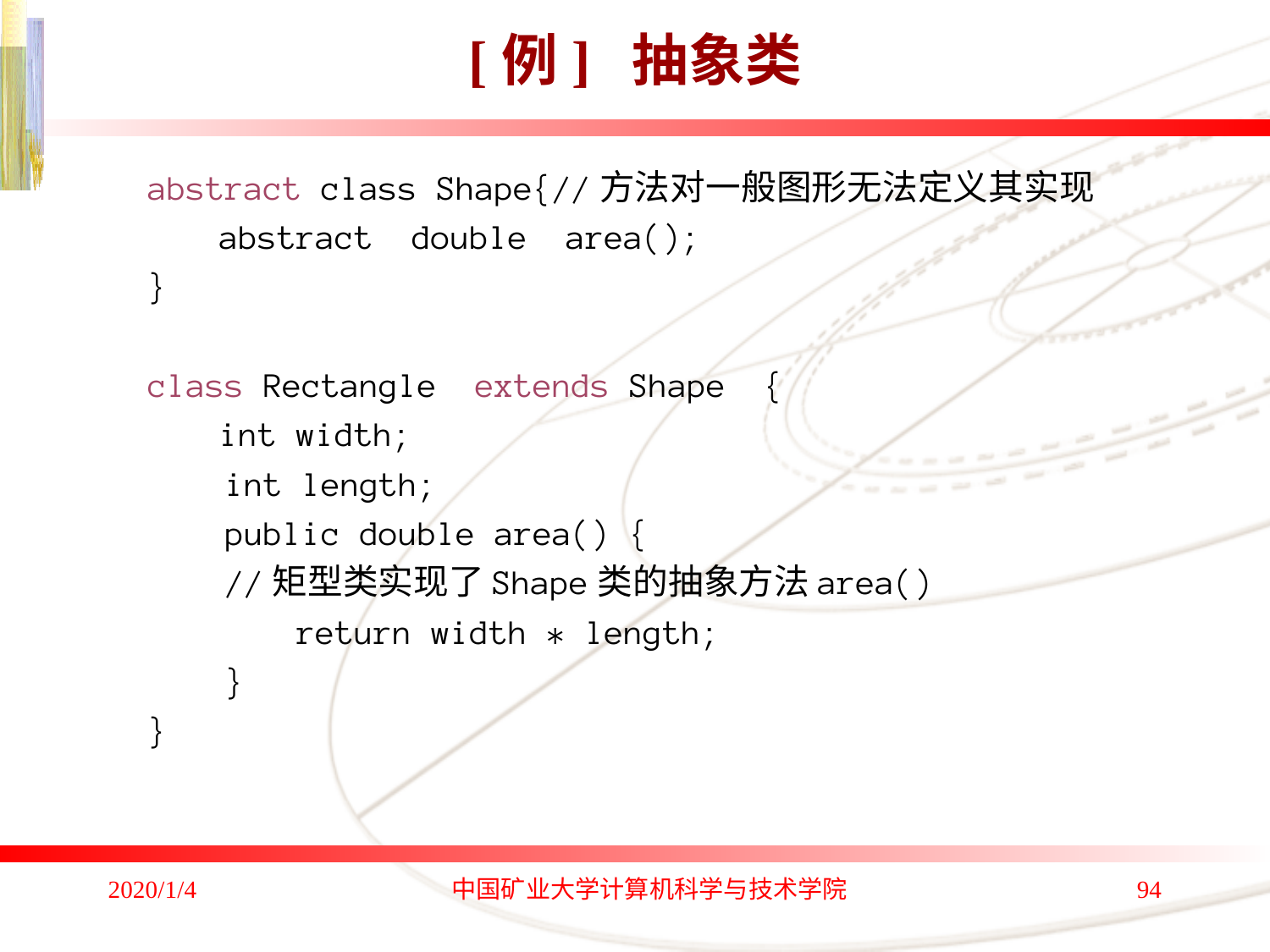

# [例]  抽象类
abstract class Shape{//方法对一般图形无法定义其实现
	abstract  double  area();
}

class Rectangle  extends Shape  {
	int width;
    int length;
    public double area() {
    //矩型类实现了Shape类的抽象方法area()
   	    return width * length;
    }
}
2020/1/4
中国矿业大学计算机科学与技术学院
94